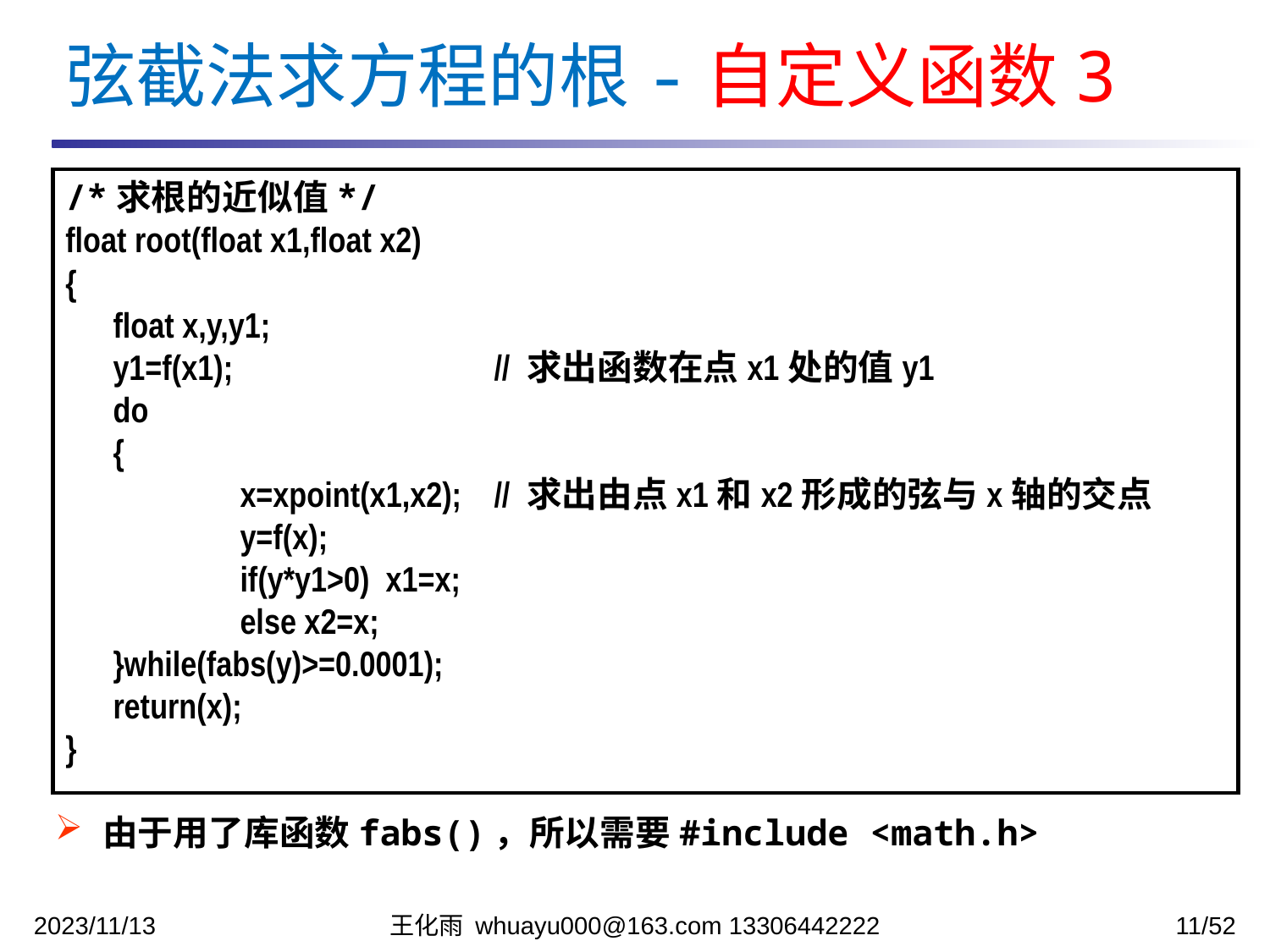

弦截法求方程的根-自定义函数3
/*求根的近似值*/
float root(float x1,float x2)
{
    	float x,y,y1;
    	y1=f(x1);    		// 求出函数在点x1处的值y1
    	do
    	{
         	x=xpoint(x1,x2);   	// 求出由点x1和x2形成的弦与x轴的交点
         	y=f(x);
         	if(y*y1>0)  x1=x;
	   	else x2=x;
     	}while(fabs(y)>=0.0001);
     	return(x);
}
由于用了库函数fabs()，所以需要#include <math.h>
2023/11/13
王化雨 whuayu000@163.com 13306442222
11/52